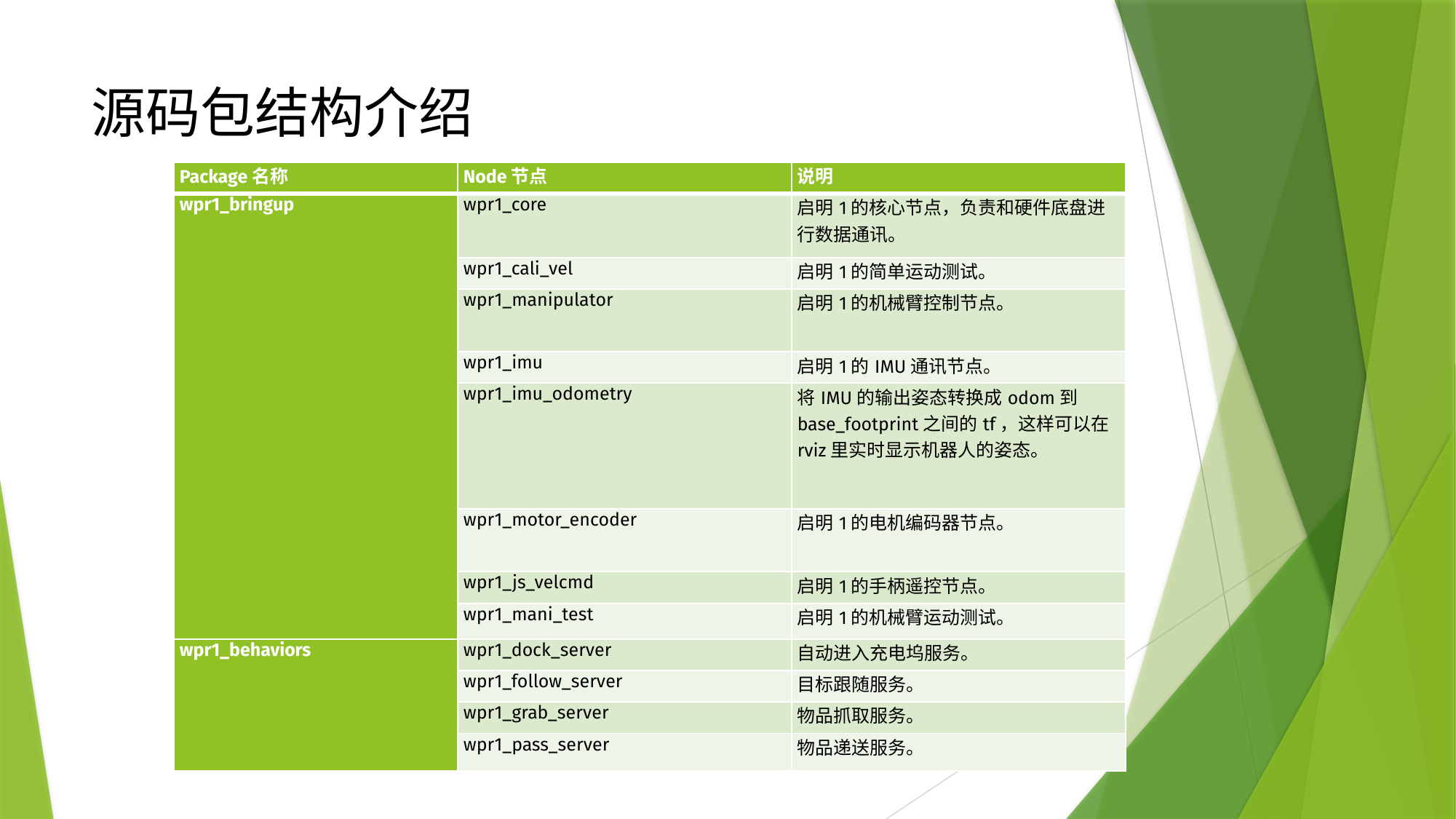

源码包结构介绍
| Package名称 | Node节点 | 说明 |
| --- | --- | --- |
| wpr1\_bringup | wpr1\_core | 启明1的核心节点，负责和硬件底盘进行数据通讯。 |
|  | wpr1\_cali\_vel | 启明1的简单运动测试。 |
|  | wpr1\_manipulator | 启明1的机械臂控制节点。 |
|  | wpr1\_imu | 启明1的IMU通讯节点。 |
|  | wpr1\_imu\_odometry | 将IMU的输出姿态转换成odom到base\_footprint之间的tf，这样可以在rviz里实时显示机器人的姿态。 |
|  | wpr1\_motor\_encoder | 启明1的电机编码器节点。 |
|  | wpr1\_js\_velcmd | 启明1的手柄遥控节点。 |
|  | wpr1\_mani\_test | 启明1的机械臂运动测试。 |
| wpr1\_behaviors | wpr1\_dock\_server | 自动进入充电坞服务。 |
|  | wpr1\_follow\_server | 目标跟随服务。 |
|  | wpr1\_grab\_server | 物品抓取服务。 |
|  | wpr1\_pass\_server | 物品递送服务。 |